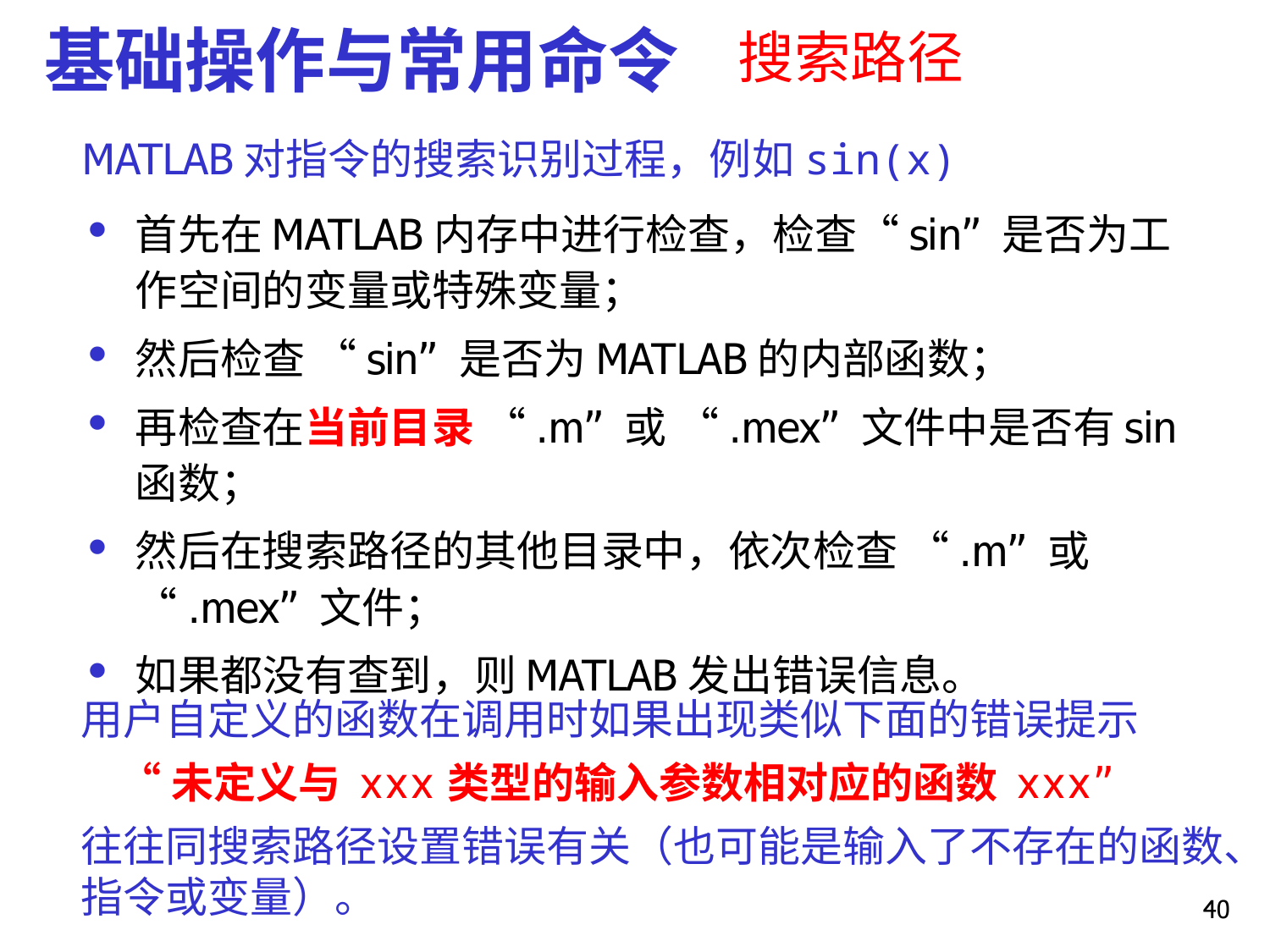

基础操作与常用命令
# 搜索路径
MATLAB对指令的搜索识别过程，例如sin(x)
首先在MATLAB内存中进行检查，检查“sin” 是否为工作空间的变量或特殊变量；
然后检查 “sin” 是否为MATLAB的内部函数；
再检查在当前目录 “.m” 或 “.mex” 文件中是否有sin函数；
然后在搜索路径的其他目录中，依次检查 “.m” 或 “.mex” 文件；
如果都没有查到，则MATLAB发出错误信息。
用户自定义的函数在调用时如果出现类似下面的错误提示
    “未定义与 xxx类型的输入参数相对应的函数 xxx”
往往同搜索路径设置错误有关（也可能是输入了不存在的函数、指令或变量）。
40